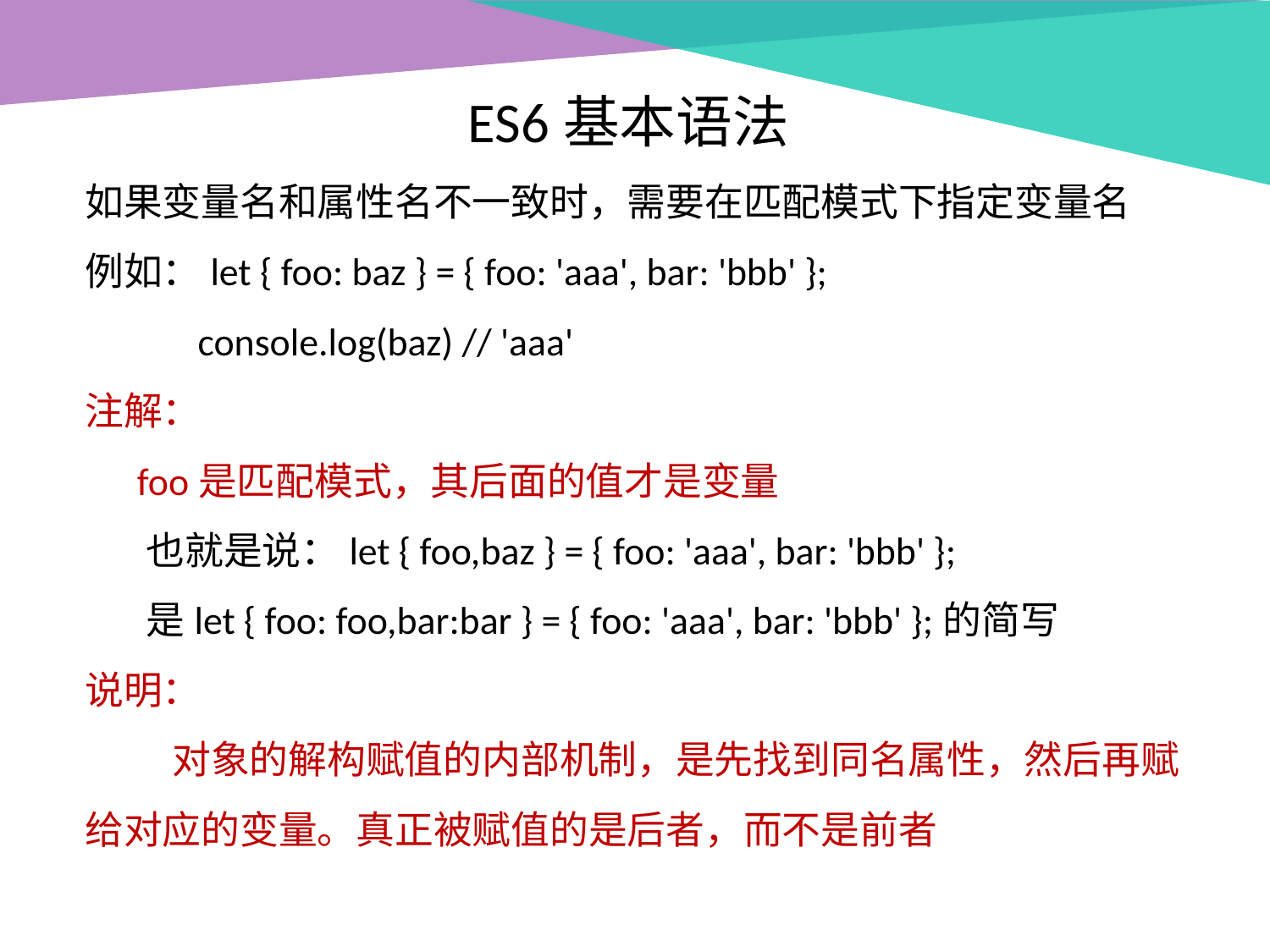

ES6基本语法
如果变量名和属性名不一致时，需要在匹配模式下指定变量名
例如：let { foo: baz } = { foo: 'aaa', bar: 'bbb' };
             console.log(baz) // 'aaa'
注解：
      foo是匹配模式，其后面的值才是变量
      也就是说：let { foo,baz } = { foo: 'aaa', bar: 'bbb' };
      是let { foo: foo,bar:bar } = { foo: 'aaa', bar: 'bbb' };的简写
说明：
         对象的解构赋值的内部机制，是先找到同名属性，然后再赋给对应的变量。真正被赋值的是后者，而不是前者